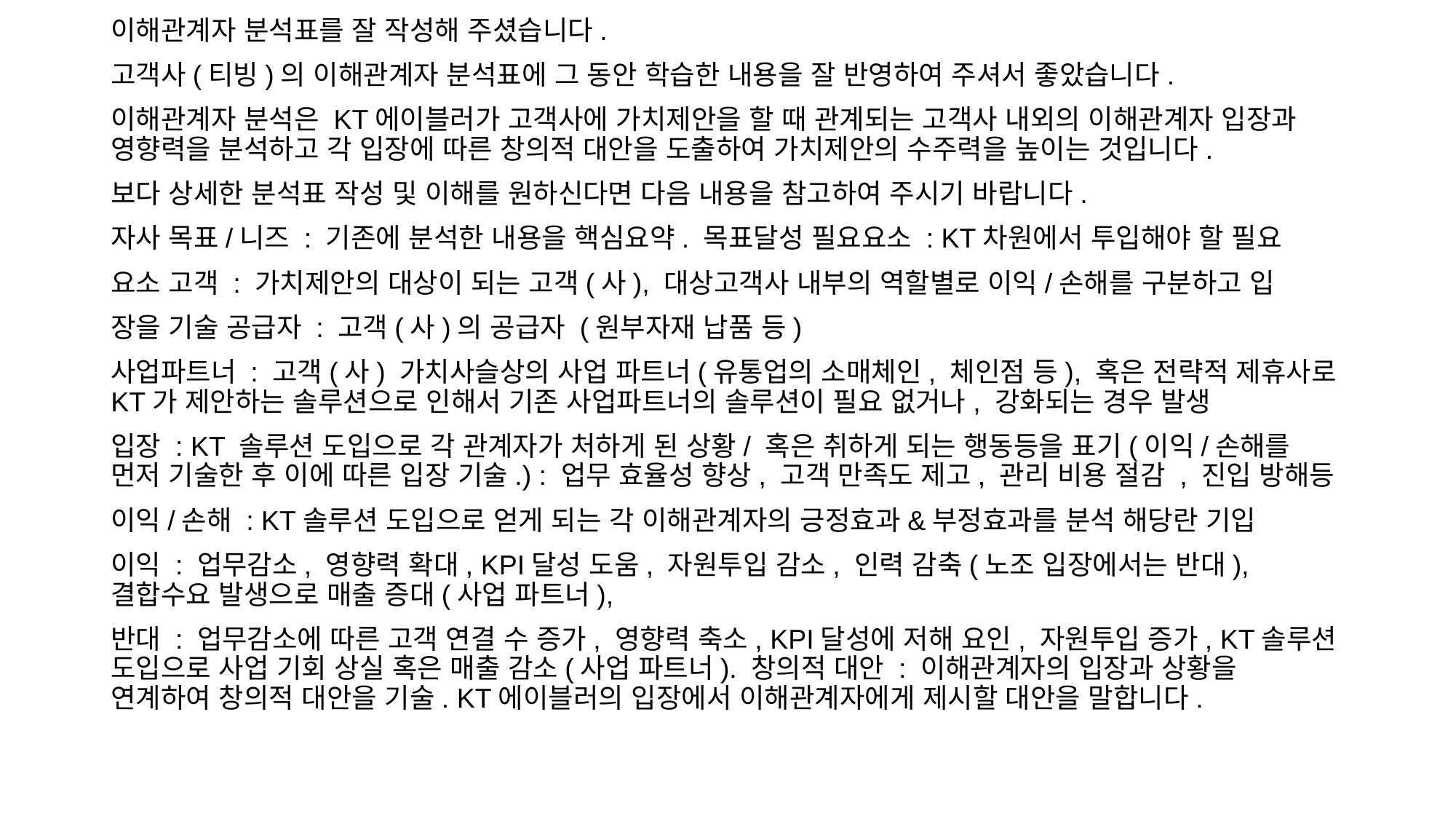

이해관계자 분석표를 잘 작성해 주셨습니다.
고객사(티빙)의 이해관계자 분석표에 그 동안 학습한 내용을 잘 반영하여 주셔서 좋았습니다.
이해관계자 분석은 KT에이블러가 고객사에 가치제안을 할 때 관계되는 고객사 내외의 이해관계자 입장과 영향력을 분석하고 각 입장에 따른 창의적 대안을 도출하여 가치제안의 수주력을 높이는 것입니다.
보다 상세한 분석표 작성 및 이해를 원하신다면 다음 내용을 참고하여 주시기 바랍니다.
자사 목표/니즈 : 기존에 분석한 내용을 핵심요약. 목표달성 필요요소 : KT차원에서 투입해야 할 필요
요소 고객 : 가치제안의 대상이 되는 고객(사), 대상고객사 내부의 역할별로 이익/손해를 구분하고 입
장을 기술 공급자 : 고객(사)의 공급자 (원부자재 납품 등)
사업파트너 : 고객(사) 가치사슬상의 사업 파트너(유통업의 소매체인, 체인점 등), 혹은 전략적 제휴사로 KT가 제안하는 솔루션으로 인해서 기존 사업파트너의 솔루션이 필요 없거나, 강화되는 경우 발생
입장 : KT 솔루션 도입으로 각 관계자가 처하게 된 상황/ 혹은 취하게 되는 행동등을 표기(이익/손해를 먼저 기술한 후 이에 따른 입장 기술.) : 업무 효율성 향상, 고객 만족도 제고, 관리 비용 절감 , 진입 방해등
이익/손해 : KT솔루션 도입으로 얻게 되는 각 이해관계자의 긍정효과&부정효과를 분석 해당란 기입
이익 : 업무감소, 영향력 확대, KPI달성 도움, 자원투입 감소, 인력 감축(노조 입장에서는 반대), 결합수요 발생으로 매출 증대(사업 파트너),
반대 : 업무감소에 따른 고객 연결 수 증가, 영향력 축소, KPI달성에 저해 요인, 자원투입 증가, KT솔루션 도입으로 사업 기회 상실 혹은 매출 감소(사업 파트너). 창의적 대안 : 이해관계자의 입장과 상황을 연계하여 창의적 대안을 기술. KT에이블러의 입장에서 이해관계자에게 제시할 대안을 말합니다.